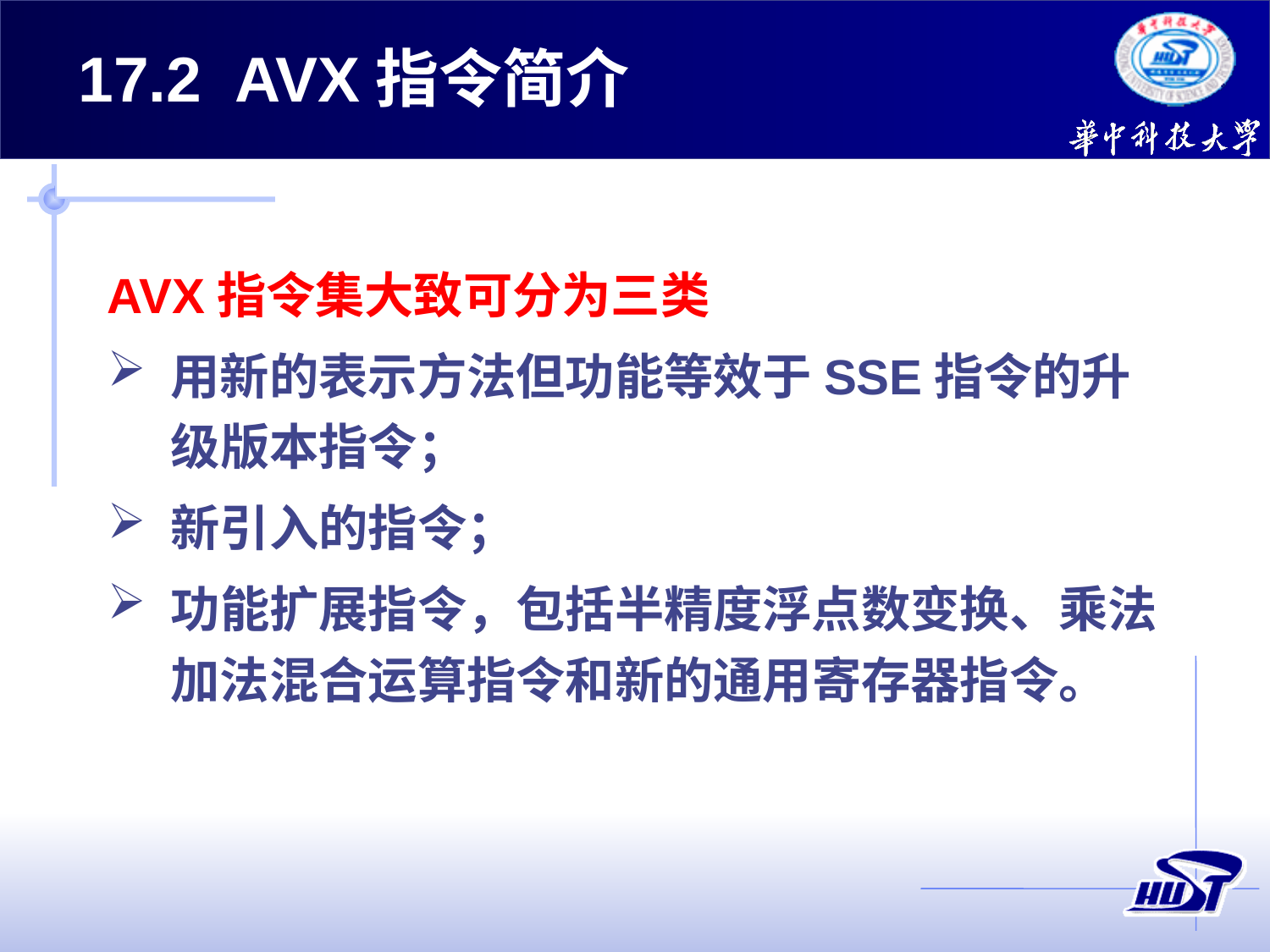

17.2  AVX指令简介
AVX指令集大致可分为三类
用新的表示方法但功能等效于SSE指令的升级版本指令；
新引入的指令；
功能扩展指令，包括半精度浮点数变换、乘法加法混合运算指令和新的通用寄存器指令。